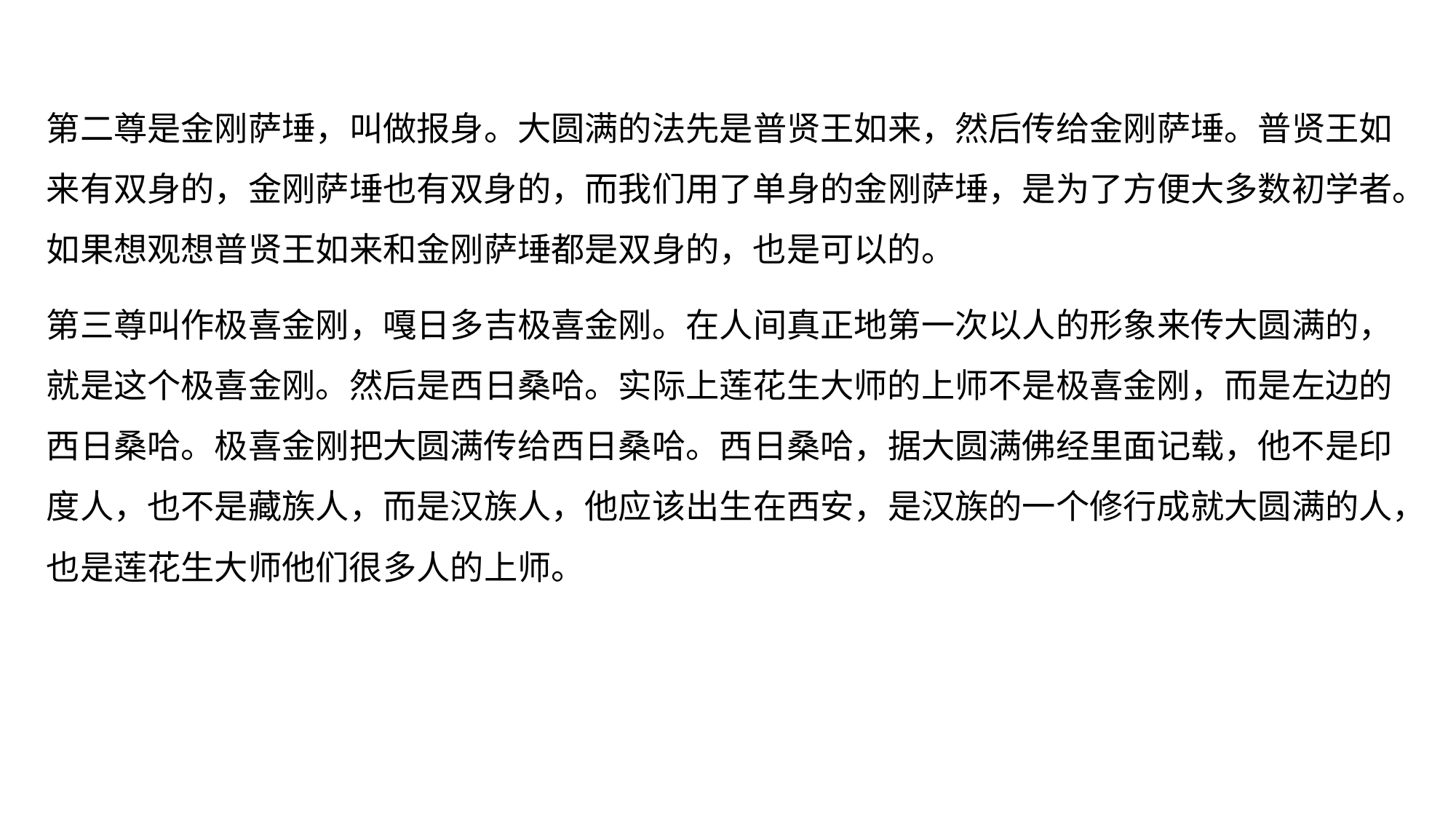

第二尊是金刚萨埵，叫做报身。大圆满的法先是普贤王如来，然后传给金刚萨埵。普贤王如来有双身的，金刚萨埵也有双身的，而我们用了单身的金刚萨埵，是为了方便大多数初学者。如果想观想普贤王如来和金刚萨埵都是双身的，也是可以的。
第三尊叫作极喜金刚，嘎日多吉极喜金刚。在人间真正地第一次以人的形象来传大圆满的，就是这个极喜金刚。然后是西日桑哈。实际上莲花生大师的上师不是极喜金刚，而是左边的西日桑哈。极喜金刚把大圆满传给西日桑哈。西日桑哈，据大圆满佛经里面记载，他不是印度人，也不是藏族人，而是汉族人，他应该出生在西安，是汉族的一个修行成就大圆满的人，也是莲花生大师他们很多人的上师。